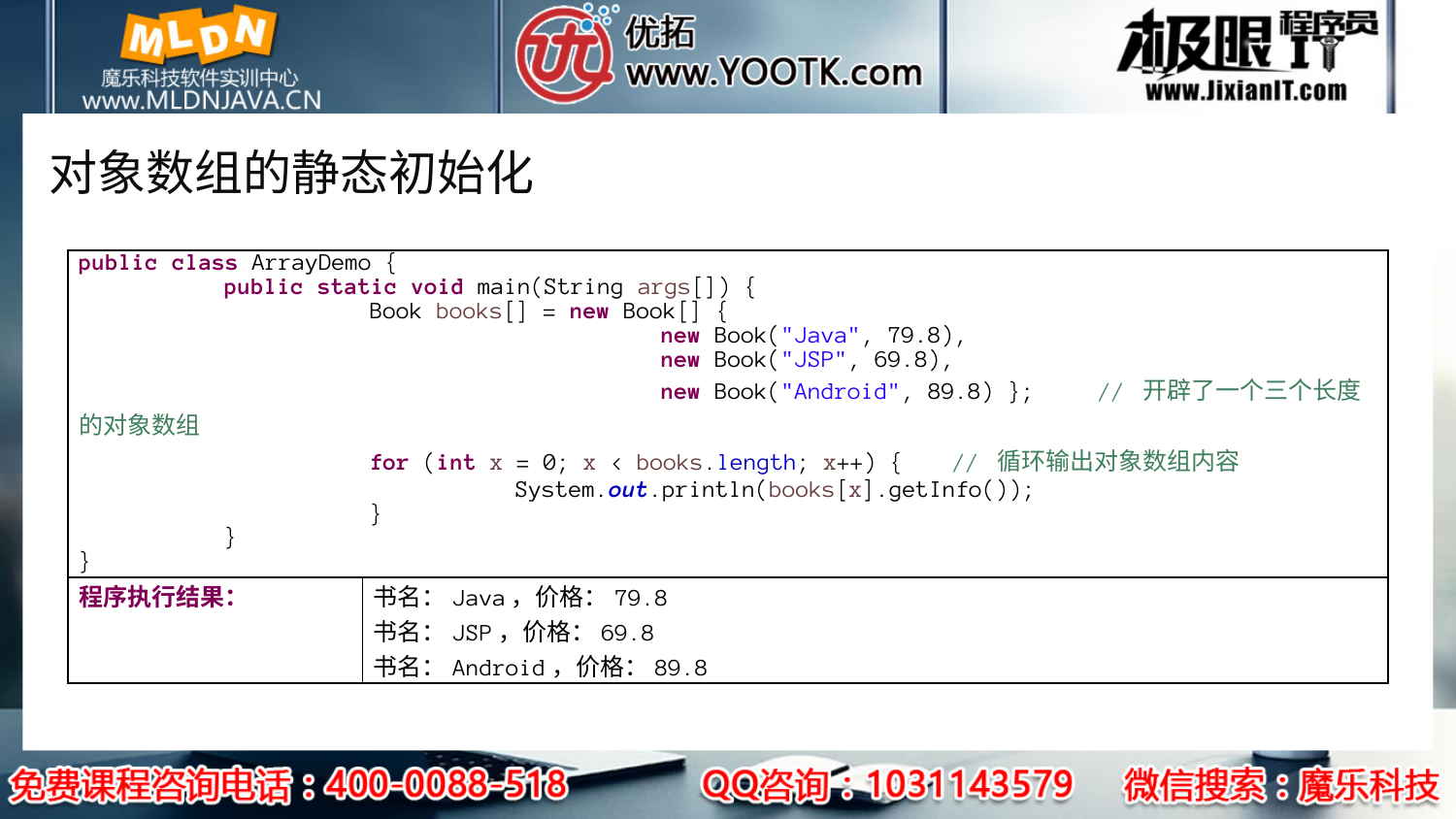

# 对象数组的静态初始化
| public class ArrayDemo { public static void main(String args[]) { Book books[] = new Book[] { new Book("Java", 79.8), new Book("JSP", 69.8), new Book("Android", 89.8) }; // 开辟了一个三个长度的对象数组 for (int x = 0; x < books.length; x++) { // 循环输出对象数组内容 System.out.println(books[x].getInfo()); } } } |  |
| --- | --- |
| 程序执行结果： | 书名：Java，价格：79.8 书名：JSP，价格：69.8 书名：Android，价格：89.8 |